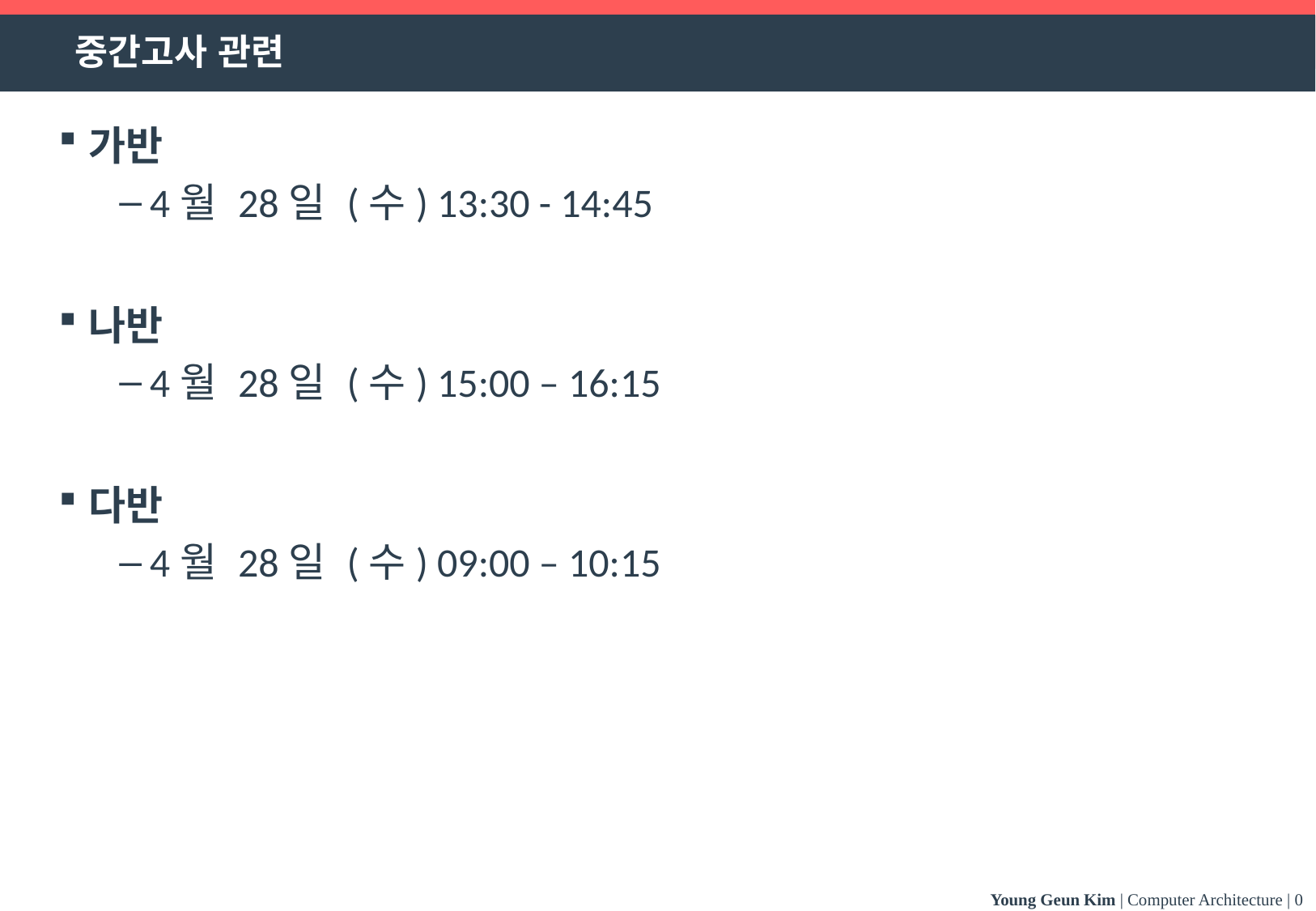

# 중간고사 관련
가반
4월 28일 (수) 13:30 - 14:45

나반
4월 28일 (수) 15:00 – 16:15

다반
4월 28일 (수) 09:00 – 10:15

Young Geun Kim | Computer Architecture | 0